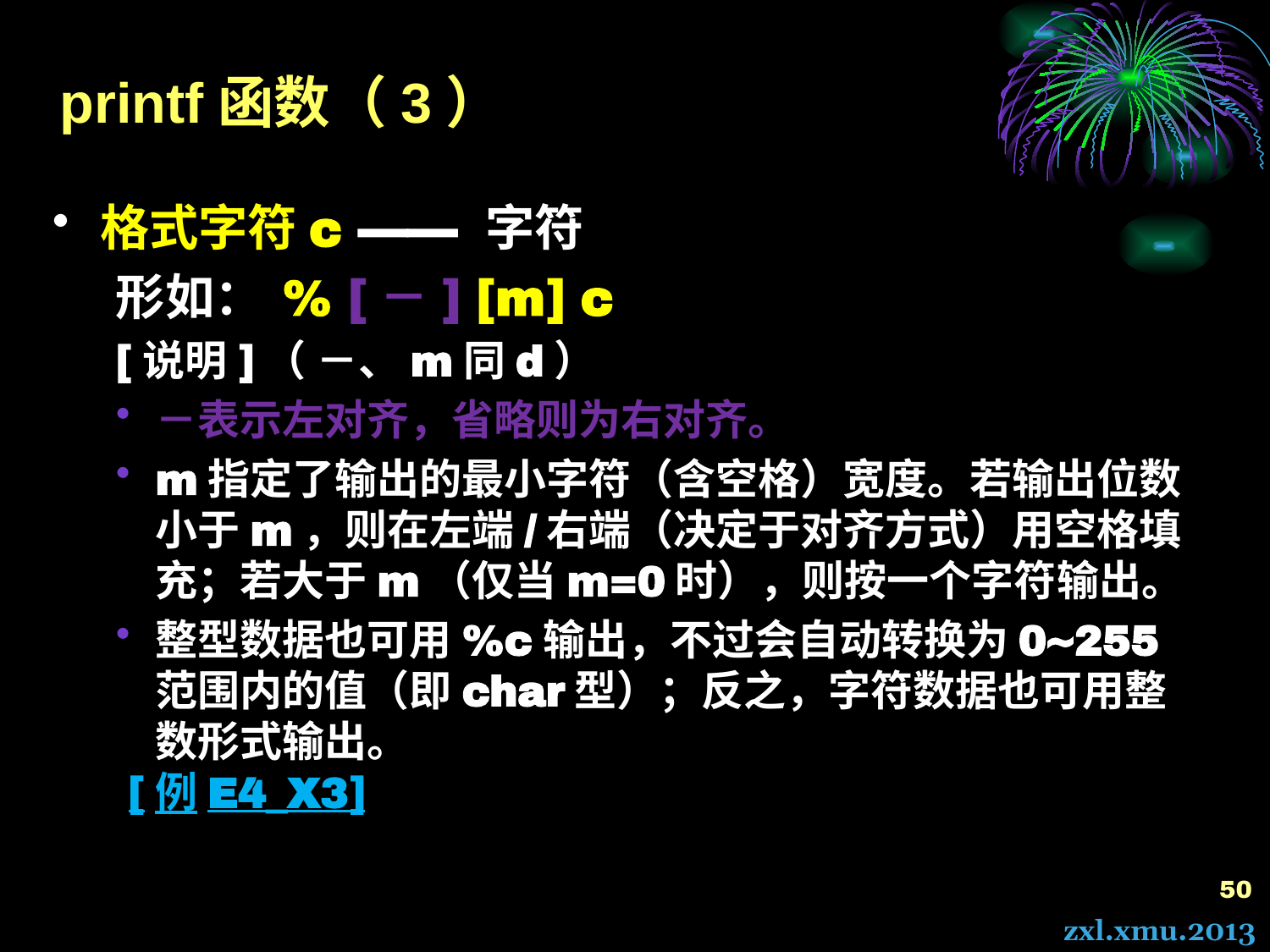

# printf函数（3）
格式字符c —— 字符
形如：	% [－] [m] c
[说明]（ －、m同d）
－表示左对齐，省略则为右对齐。
m指定了输出的最小字符（含空格）宽度。若输出位数小于m，则在左端/右端（决定于对齐方式）用空格填充；若大于m（仅当m=0时），则按一个字符输出。
整型数据也可用%c输出，不过会自动转换为0~255范围内的值（即char型）；反之，字符数据也可用整数形式输出。
	  [例E4_X3]
50